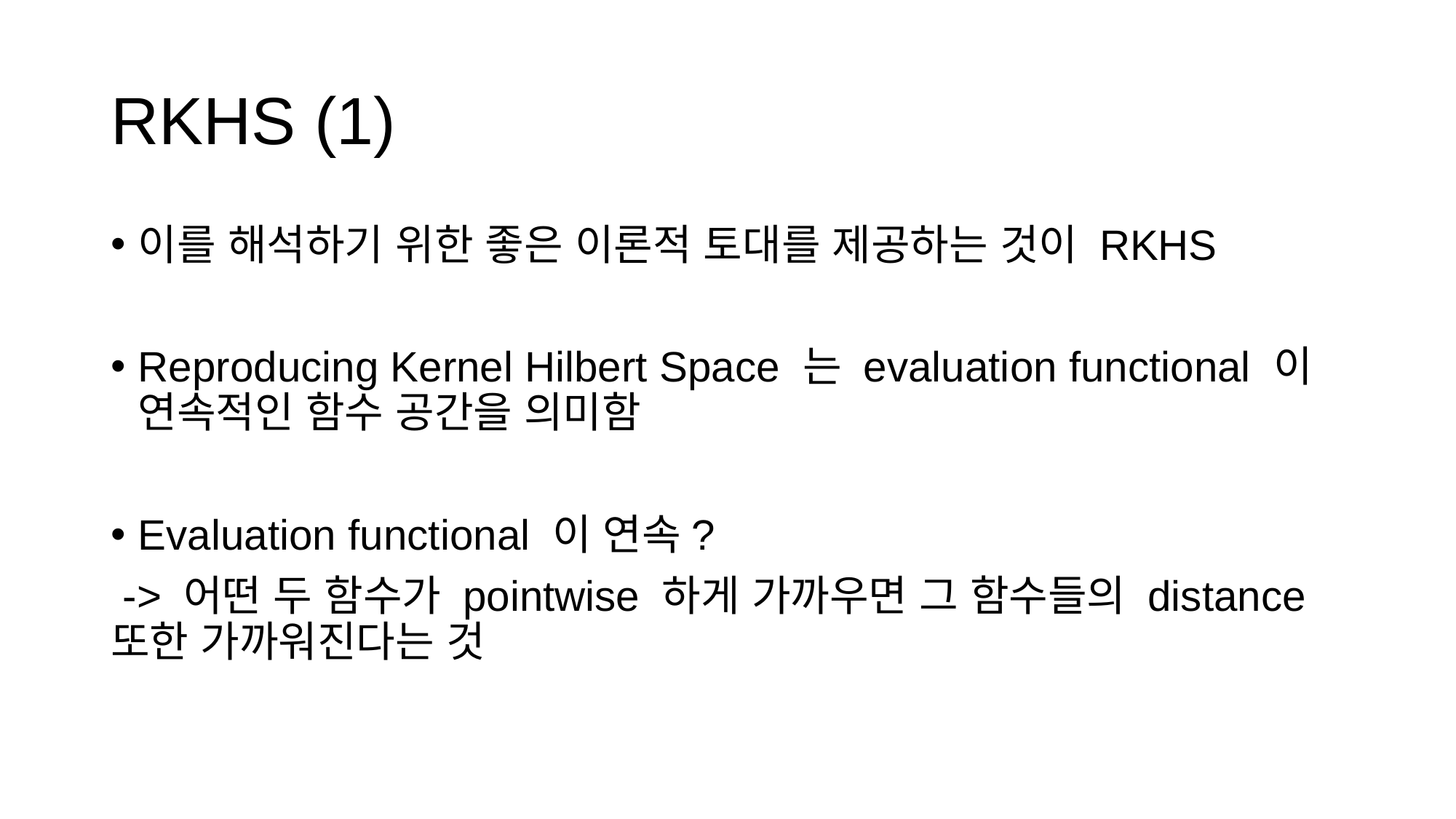

# RKHS (1)
이를 해석하기 위한 좋은 이론적 토대를 제공하는 것이 RKHS

Reproducing Kernel Hilbert Space 는 evaluation functional 이 연속적인 함수 공간을 의미함

Evaluation functional 이 연속?
 -> 어떤 두 함수가 pointwise 하게 가까우면 그 함수들의 distance 또한 가까워진다는 것